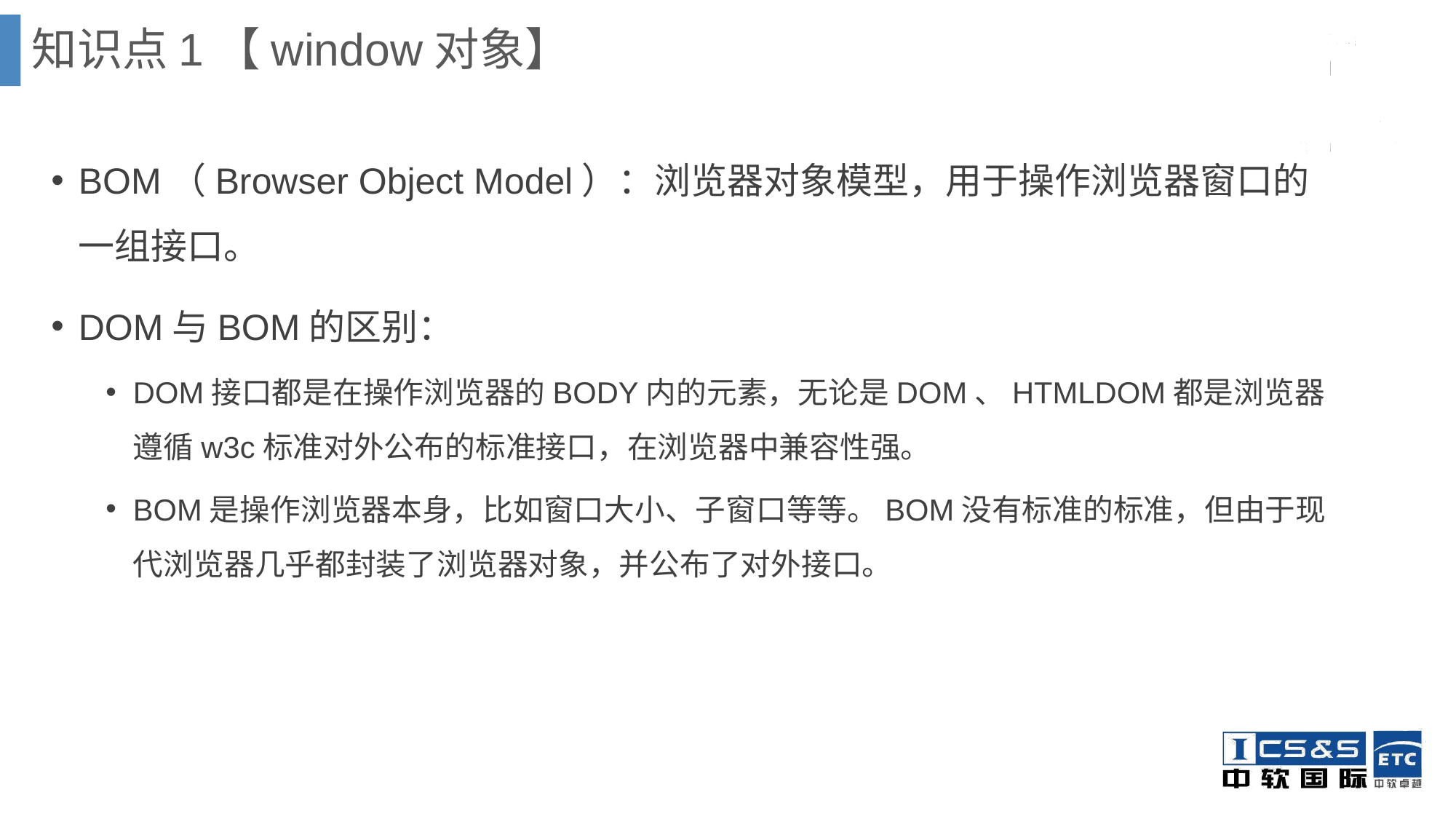

知识点1【window对象】
BOM（Browser Object Model）：浏览器对象模型，用于操作浏览器窗口的一组接口。
DOM与BOM的区别：
DOM接口都是在操作浏览器的BODY内的元素，无论是DOM、HTMLDOM都是浏览器遵循w3c标准对外公布的标准接口，在浏览器中兼容性强。
BOM是操作浏览器本身，比如窗口大小、子窗口等等。BOM没有标准的标准，但由于现代浏览器几乎都封装了浏览器对象，并公布了对外接口。